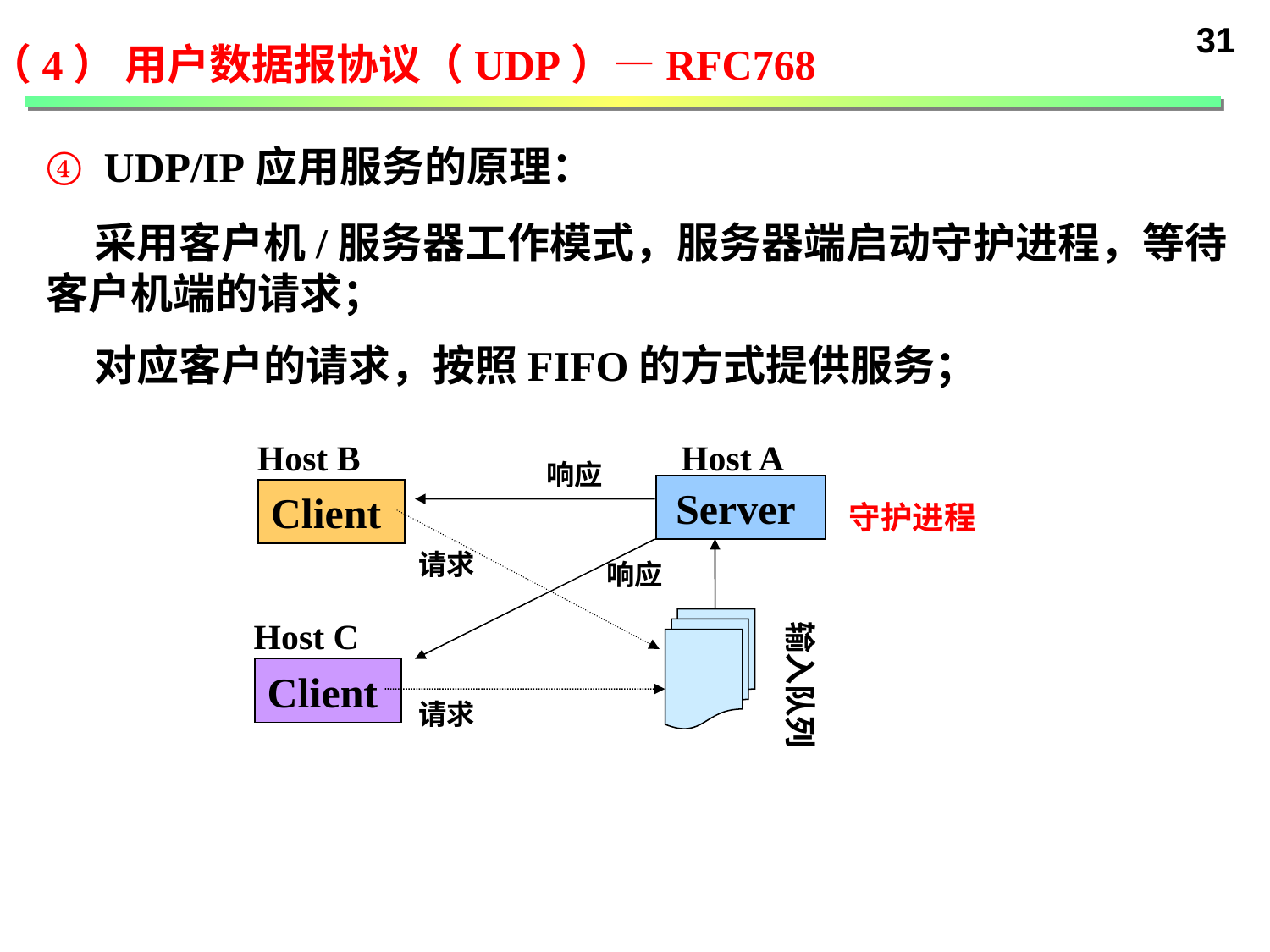

31
（4） 用户数据报协议（UDP）—RFC768

④  UDP/IP应用服务的原理：

    采用客户机/服务器工作模式，服务器端启动守护进程，等待
客户机端的请求；

    对应客户的请求，按照FIFO的方式提供服务；
Host B
Host A
响应
Server
Client
守护进程

请求
响应
Host C

输入队列
Client

请求